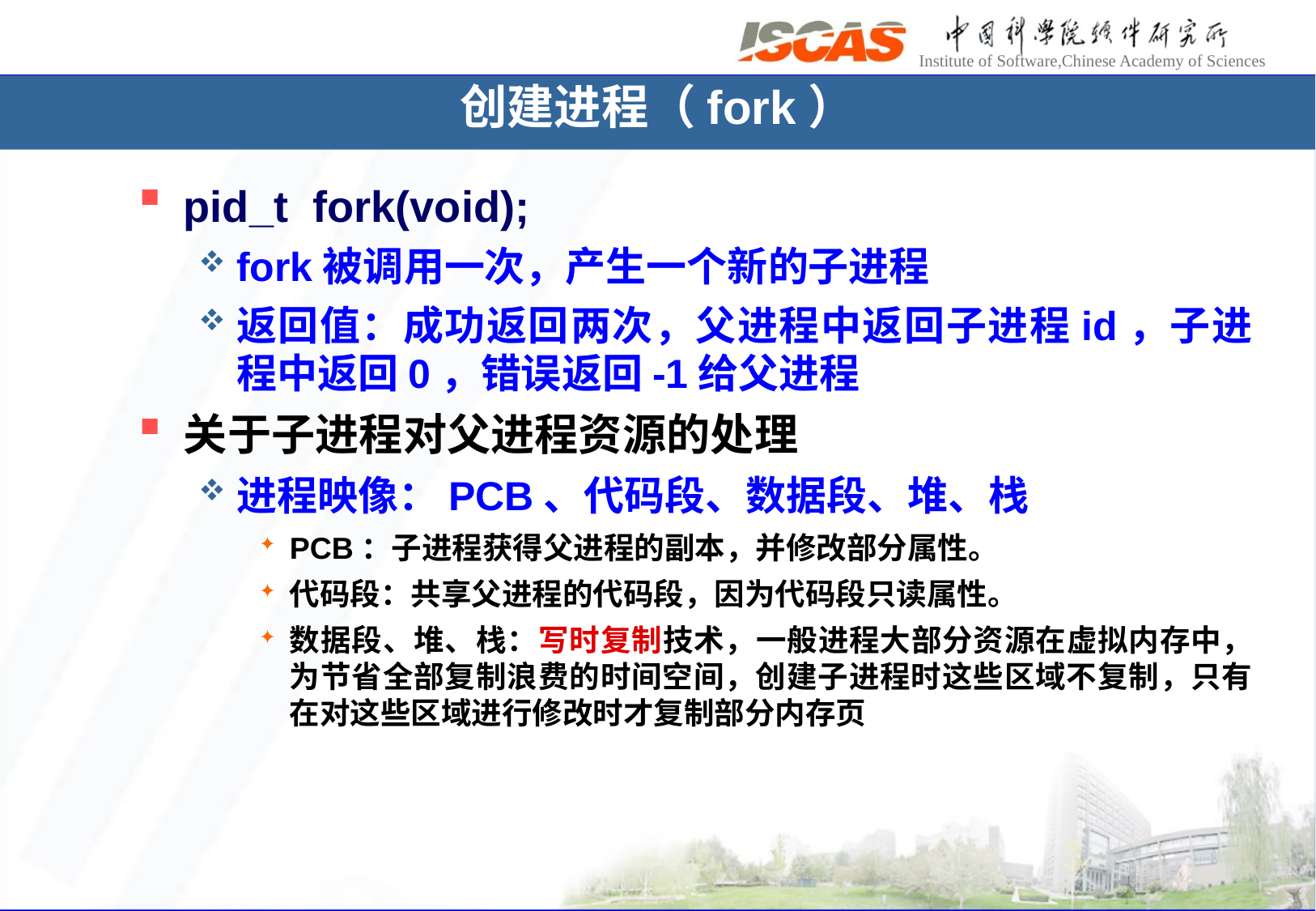

# 创建进程（fork）
pid_t  fork(void);
fork被调用一次，产生一个新的子进程
返回值：成功返回两次，父进程中返回子进程id，子进程中返回0，错误返回-1给父进程
关于子进程对父进程资源的处理
进程映像：PCB、代码段、数据段、堆、栈
PCB：子进程获得父进程的副本，并修改部分属性。
代码段：共享父进程的代码段，因为代码段只读属性。
数据段、堆、栈：写时复制技术，一般进程大部分资源在虚拟内存中，为节省全部复制浪费的时间空间，创建子进程时这些区域不复制，只有在对这些区域进行修改时才复制部分内存页